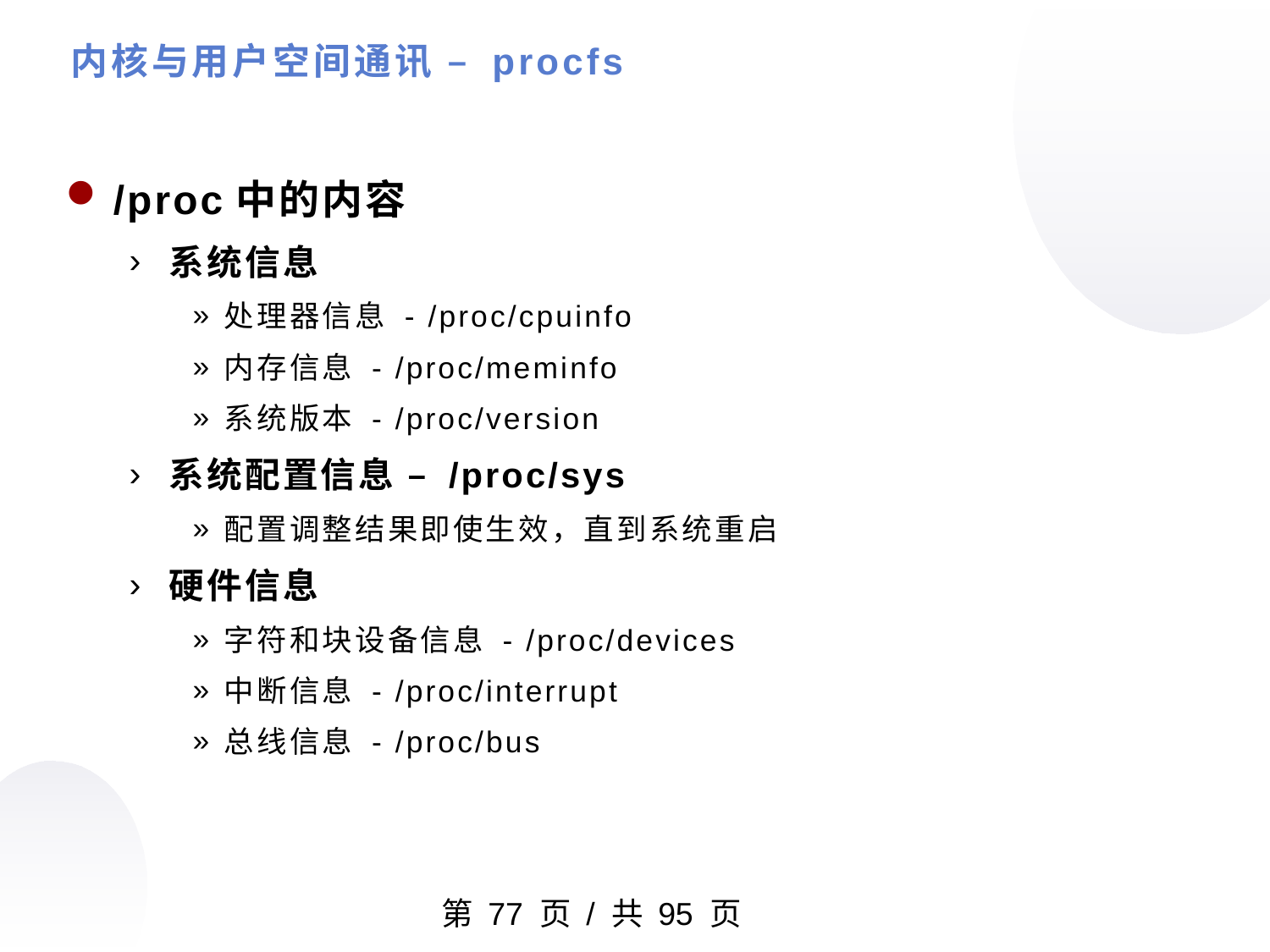

内核与用户空间通讯 – procfs

/proc中的内容
系统信息
处理器信息 - /proc/cpuinfo
内存信息 - /proc/meminfo
系统版本 - /proc/version
系统配置信息 – /proc/sys
配置调整结果即使生效，直到系统重启
硬件信息
字符和块设备信息 - /proc/devices
中断信息 - /proc/interrupt
总线信息 - /proc/bus

第 77 页 / 共 95 页